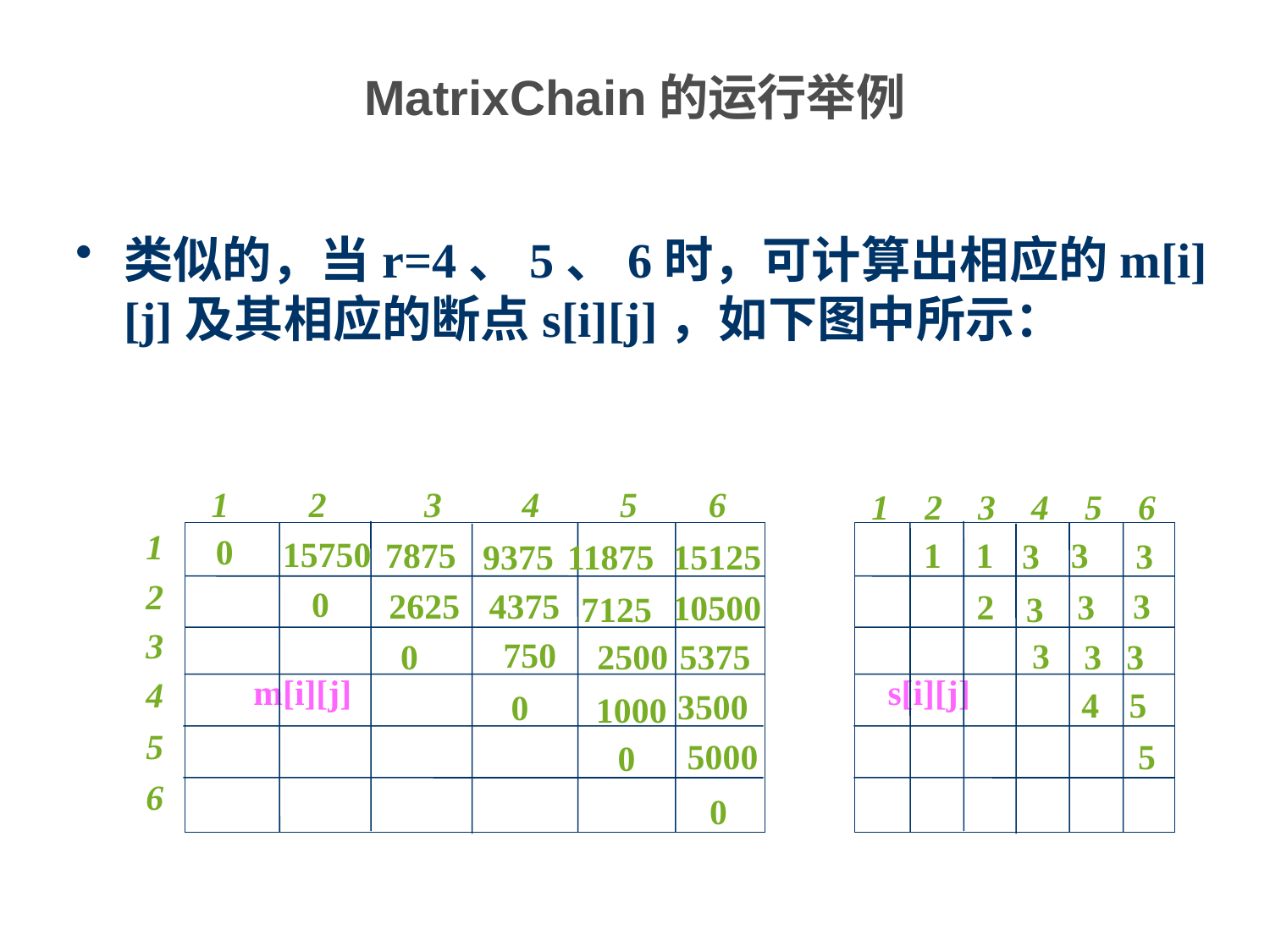

# MatrixChain的运行举例
类似的，当r=4、5、6时，可计算出相应的m[i][j]及其相应的断点s[i][j]，如下图中所示：
      1         2           3         4         5        6
1
2
3
4
5
6

m[i][j]
1    2    3    4    5    6

s[i][j]
0
15750
7875
1
1
3
3
3
11875
15125
9375
0
2625
4375
3
2
3
10500
7125
3
750
3
2500
3
0
5375
3
4
3500
0
1000
5
5
5000
0
0